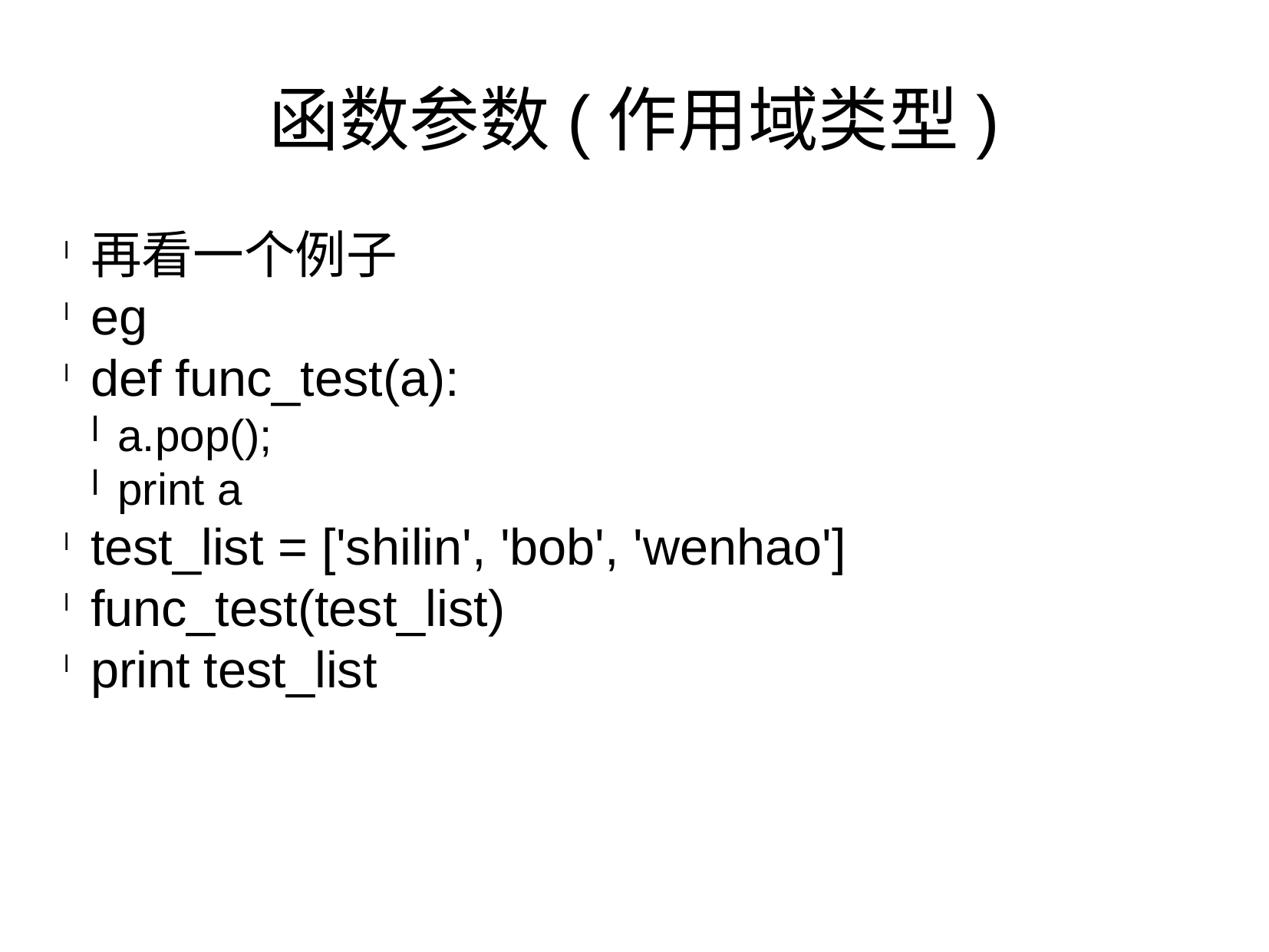

函数参数(作用域类型)
再看一个例子
eg
def func_test(a):
a.pop();
print a
test_list = ['shilin', 'bob', 'wenhao']
func_test(test_list)
print test_list